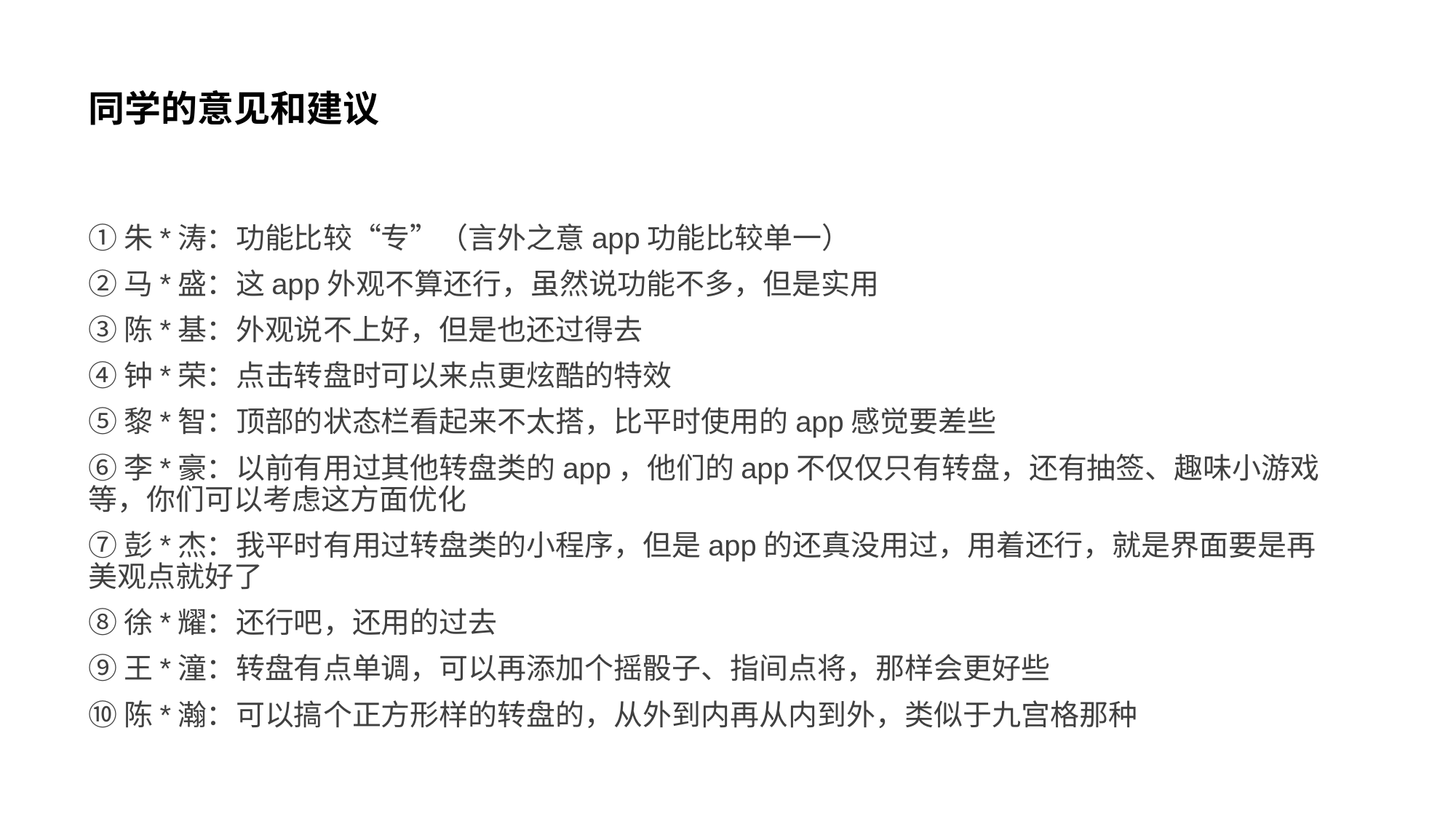

# 同学的意见和建议
①朱*涛：功能比较“专”（言外之意app功能比较单一）
②马*盛：这app外观不算还行，虽然说功能不多，但是实用
③陈*基：外观说不上好，但是也还过得去
④钟*荣：点击转盘时可以来点更炫酷的特效
⑤黎*智：顶部的状态栏看起来不太搭，比平时使用的app感觉要差些
⑥李*豪：以前有用过其他转盘类的app，他们的app不仅仅只有转盘，还有抽签、趣味小游戏等，你们可以考虑这方面优化
⑦彭*杰：我平时有用过转盘类的小程序，但是app的还真没用过，用着还行，就是界面要是再美观点就好了
⑧徐*耀：还行吧，还用的过去
⑨王*潼：转盘有点单调，可以再添加个摇骰子、指间点将，那样会更好些
⑩陈*瀚：可以搞个正方形样的转盘的，从外到内再从内到外，类似于九宫格那种